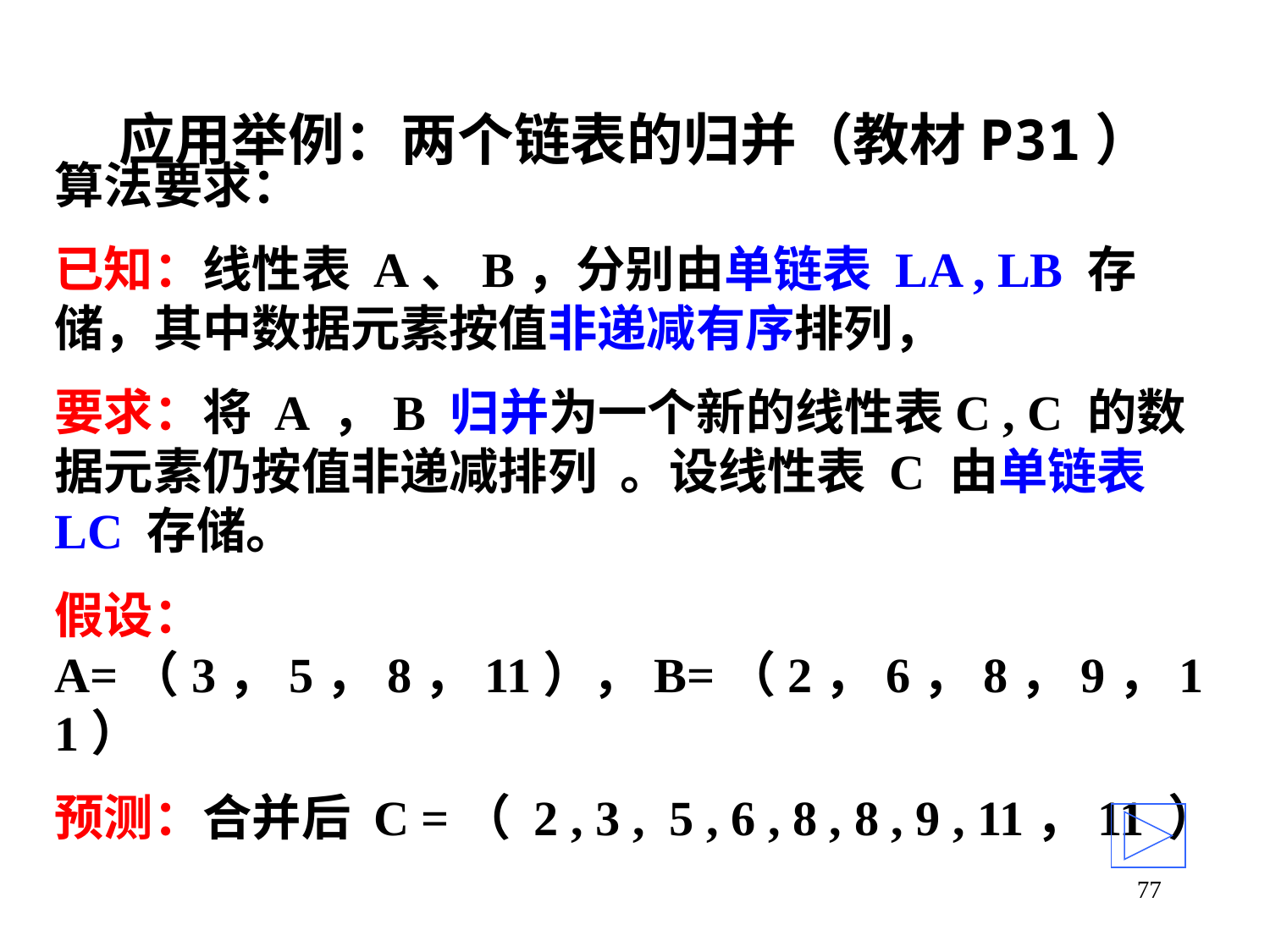

# 应用举例：两个链表的归并（教材P31）
算法要求：
已知：线性表 A、B，分别由单链表 LA , LB 存储，其中数据元素按值非递减有序排列，
要求：将 A ，B 归并为一个新的线性表C , C 的数据元素仍按值非递减排列  。设线性表 C 由单链表 LC 存储。
假设：A=（3，5，8，11），B=（2，6，8，9，11）
预测：合并后 C =（ 2 , 3 ,  5 , 6 , 8 , 8 , 9 , 11，11 ）

77